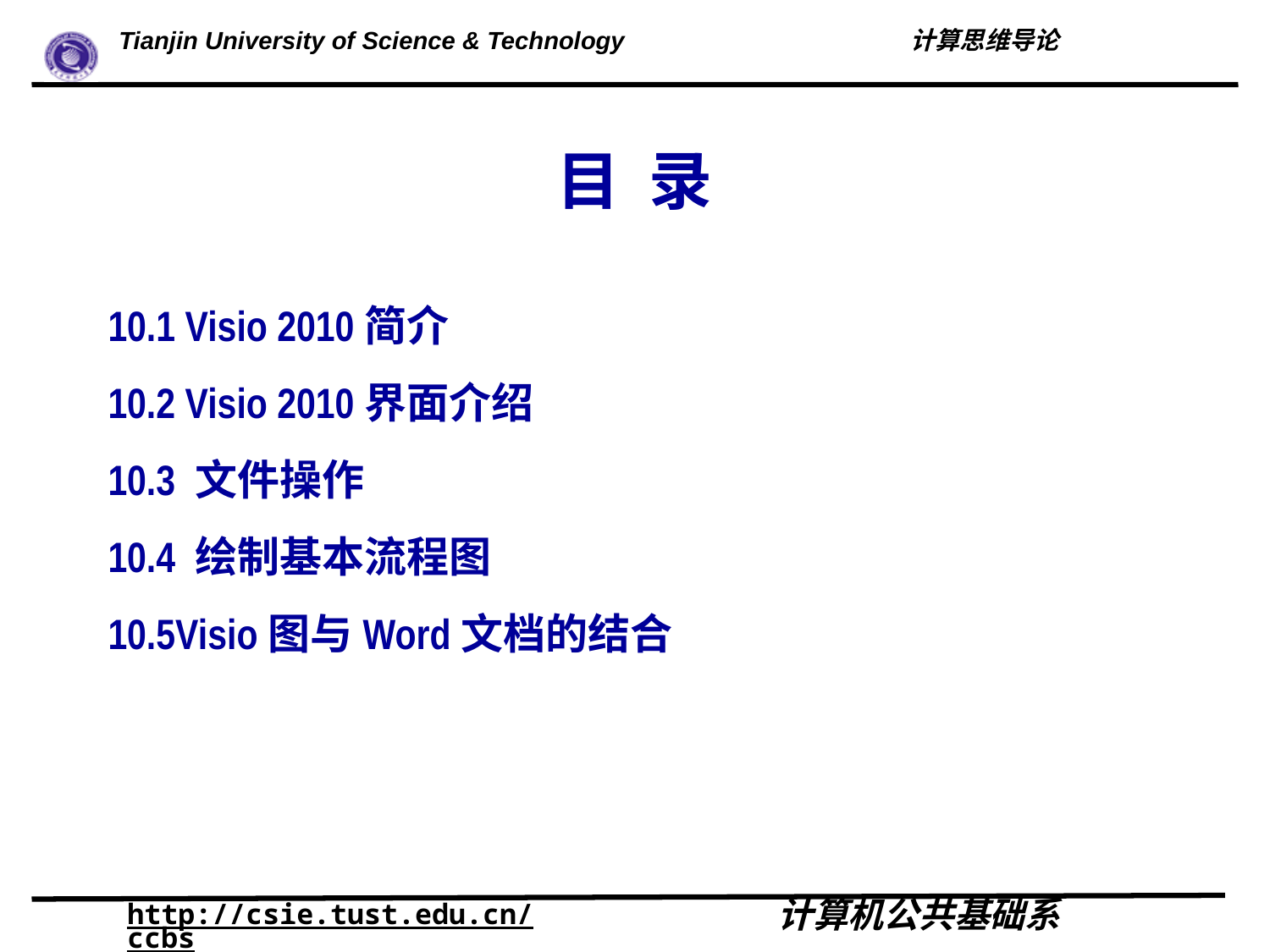

# 目  录
10.1 Visio 2010简介
10.2 Visio 2010界面介绍
10.3 文件操作
10.4 绘制基本流程图
10.5Visio图与Word文档的结合